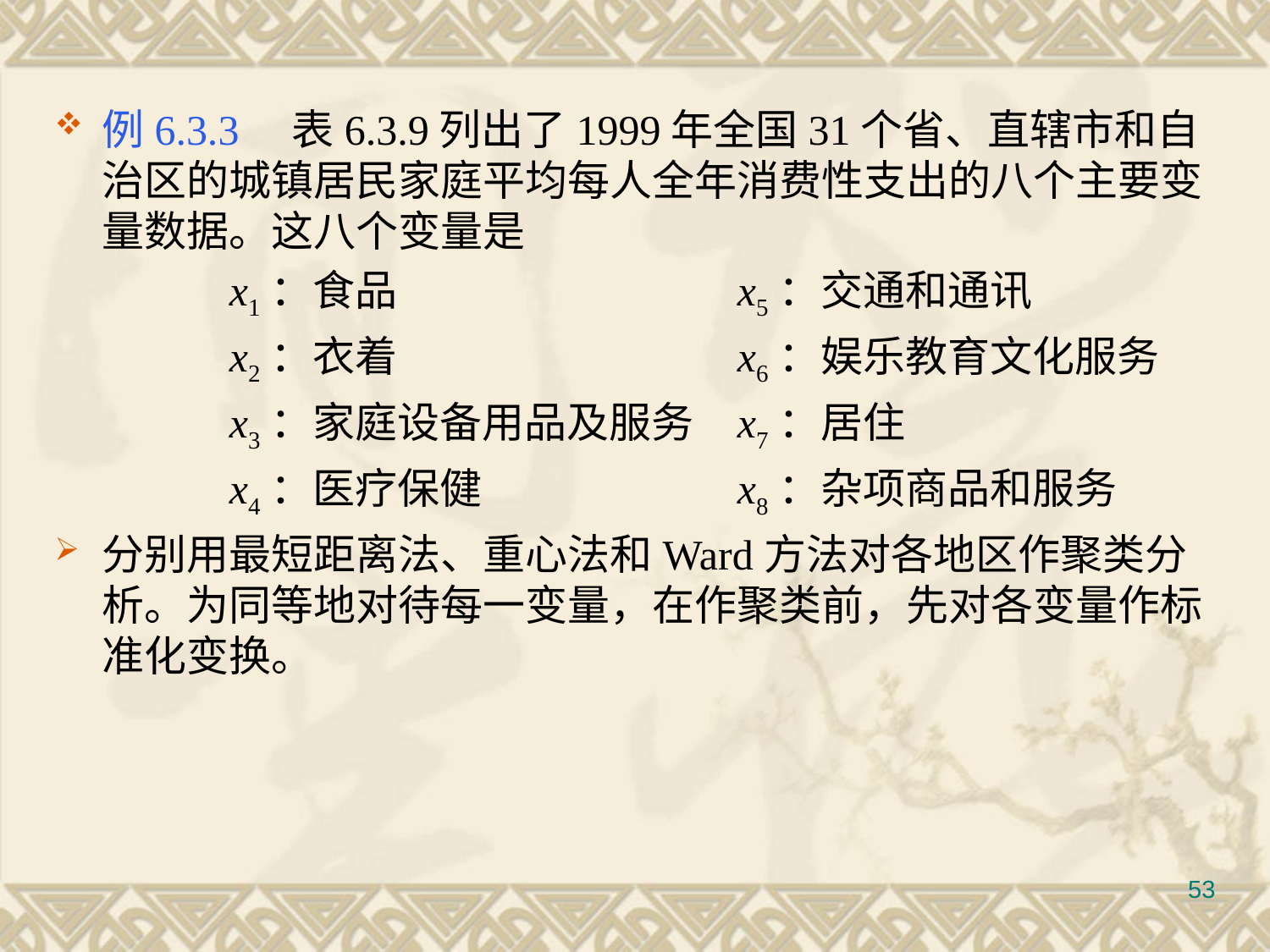

#
例6.3.3    表6.3.9列出了1999年全国31个省、直辖市和自治区的城镇居民家庭平均每人全年消费性支出的八个主要变量数据。这八个变量是
	  	x1：食品			x5：交通和通讯
	  	x2：衣着			x6：娱乐教育文化服务
	  	x3：家庭设备用品及服务	x7：居住
		x4：医疗保健			x8：杂项商品和服务
分别用最短距离法、重心法和Ward方法对各地区作聚类分析。为同等地对待每一变量，在作聚类前，先对各变量作标准化变换。
53